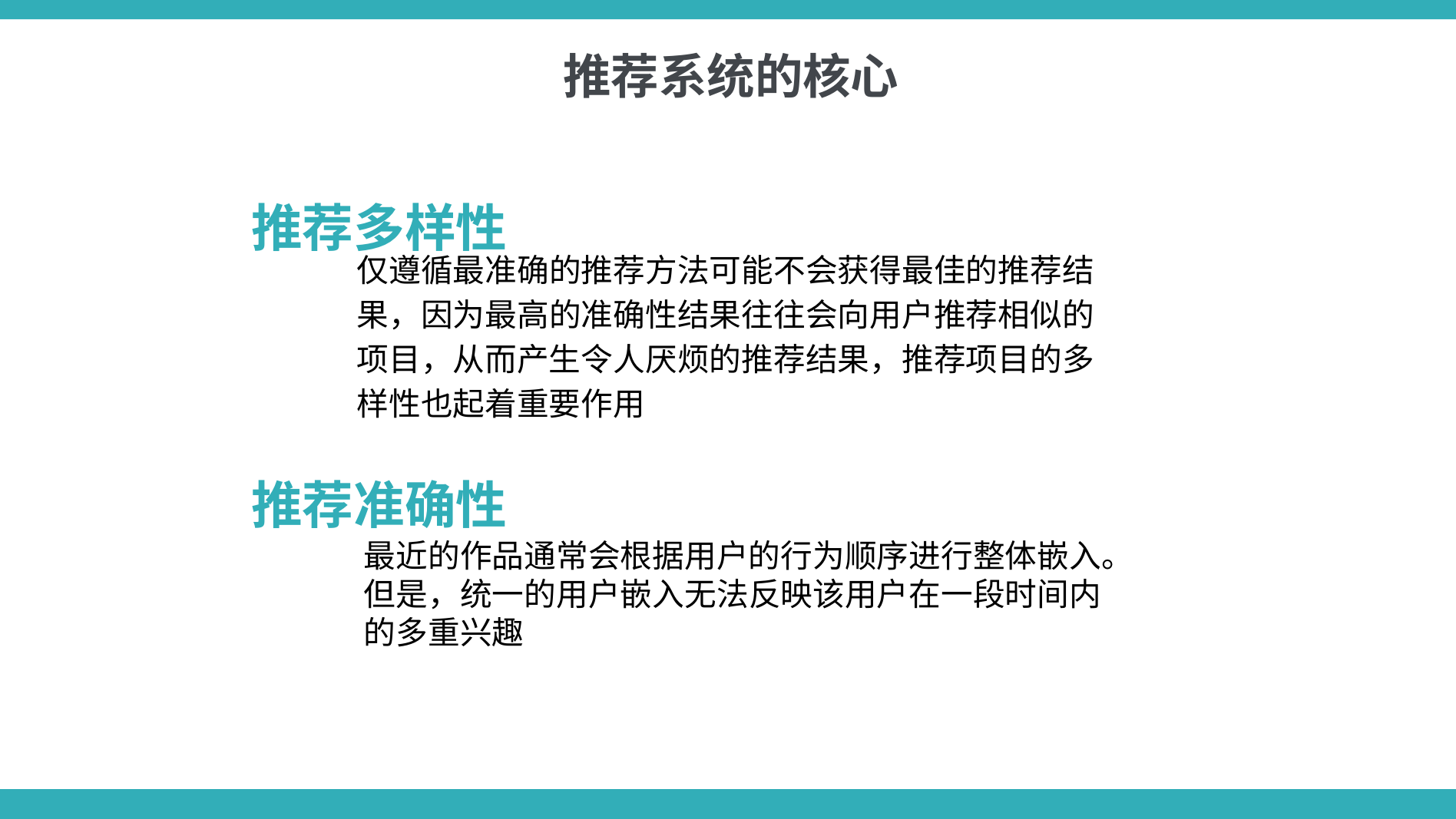

推荐系统的核心
推荐多样性
仅遵循最准确的推荐方法可能不会获得最佳的推荐结果，因为最高的准确性结果往往会向用户推荐相似的项目，从而产生令人厌烦的推荐结果，推荐项目的多样性也起着重要作用
推荐准确性
最近的作品通常会根据用户的行为顺序进行整体嵌入。但是，统一的用户嵌入无法反映该用户在一段时间内的多重兴趣